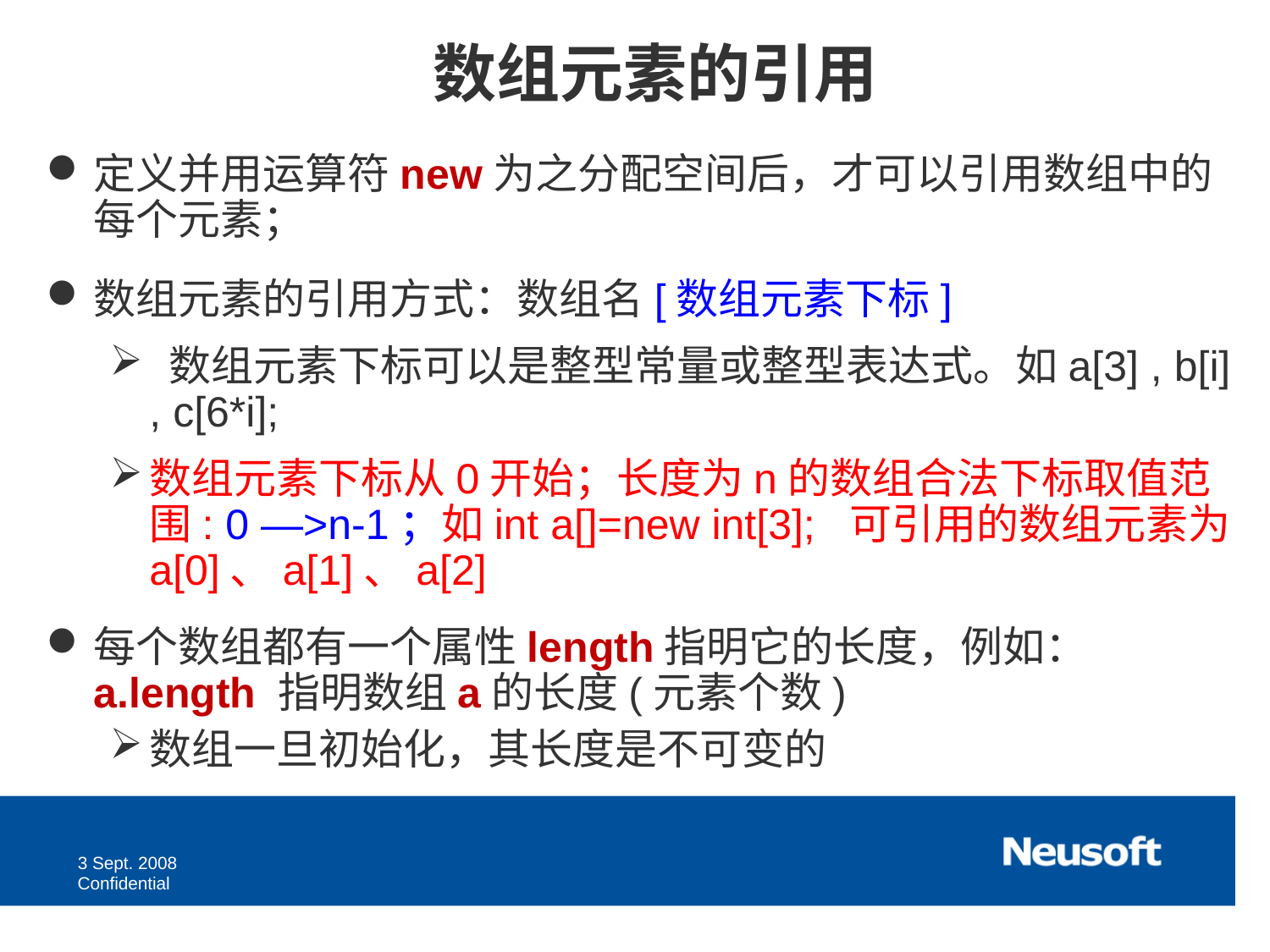

数组元素的引用
定义并用运算符new为之分配空间后，才可以引用数组中的每个元素；
数组元素的引用方式：数组名[数组元素下标]
 数组元素下标可以是整型常量或整型表达式。如a[3] , b[i] , c[6*i];
数组元素下标从0开始；长度为n的数组合法下标取值范围: 0 —>n-1；如int a[]=new int[3];  可引用的数组元素为a[0]、a[1]、a[2]
每个数组都有一个属性length指明它的长度，例如：a.length 指明数组a的长度(元素个数)
数组一旦初始化，其长度是不可变的